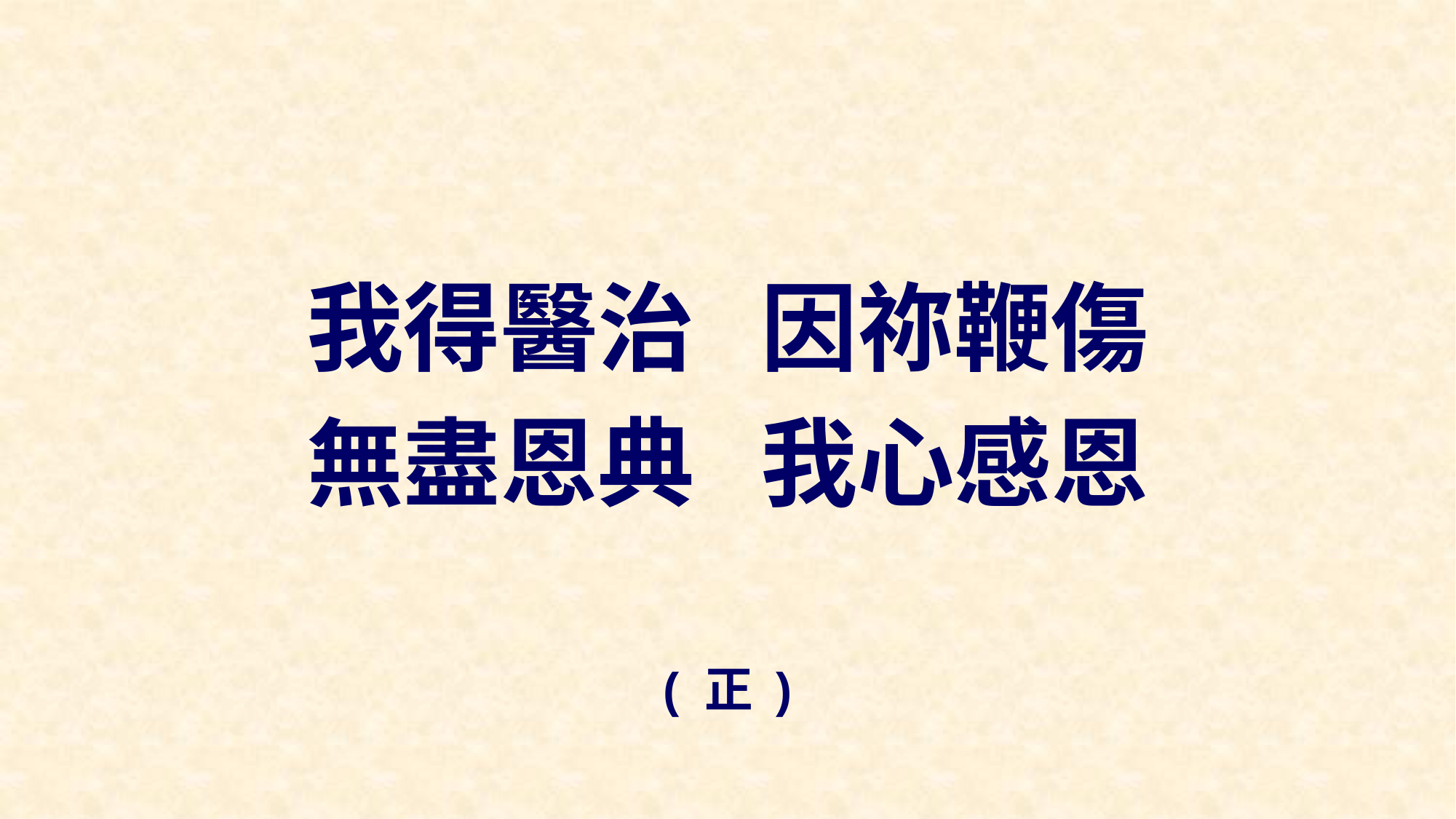

我得醫治   因祢鞭傷
無盡恩典   我心感恩
( 正 )